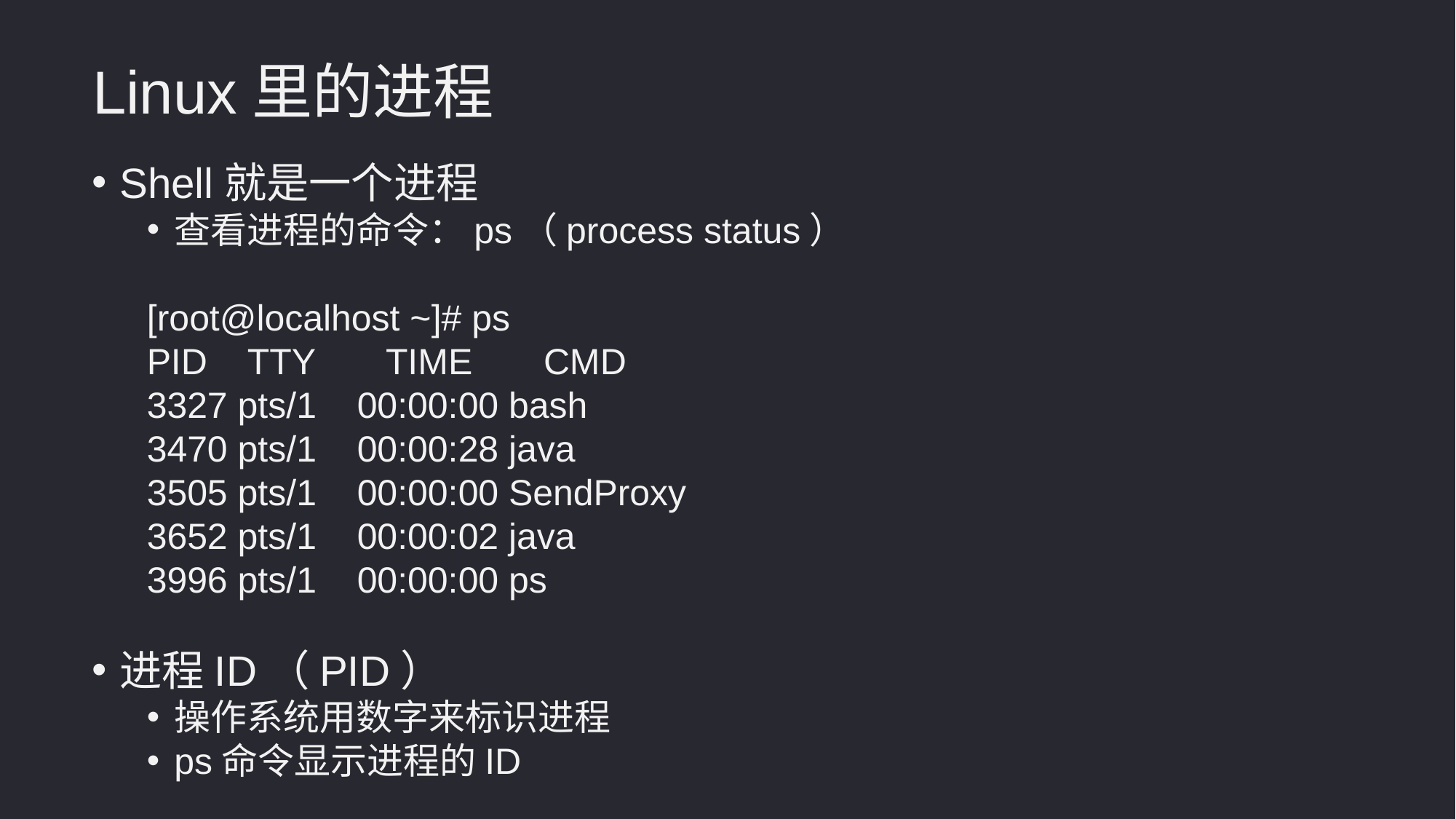

Linux里的进程
Shell就是一个进程
查看进程的命令：ps（process status）

[root@localhost ~]# ps
PID    TTY       TIME       CMD
3327 pts/1    00:00:00 bash
3470 pts/1    00:00:28 java
3505 pts/1    00:00:00 SendProxy
3652 pts/1    00:00:02 java
3996 pts/1    00:00:00 ps

进程ID（PID）
操作系统用数字来标识进程
ps命令显示进程的ID